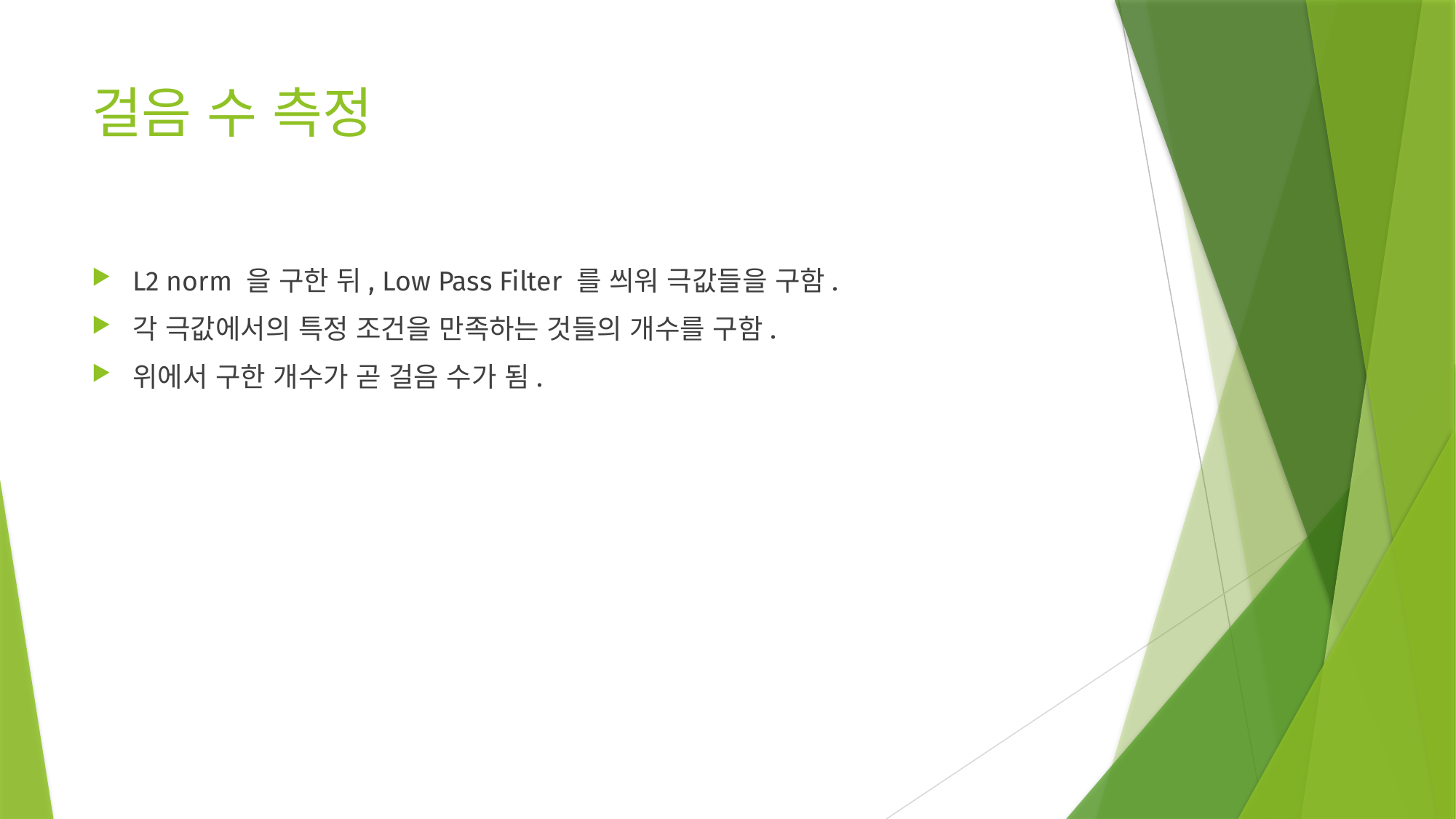

# 걸음 수 측정
L2 norm 을 구한 뒤, Low Pass Filter 를 씌워 극값들을 구함.
각 극값에서의 특정 조건을 만족하는 것들의 개수를 구함.
위에서 구한 개수가 곧 걸음 수가 됨.